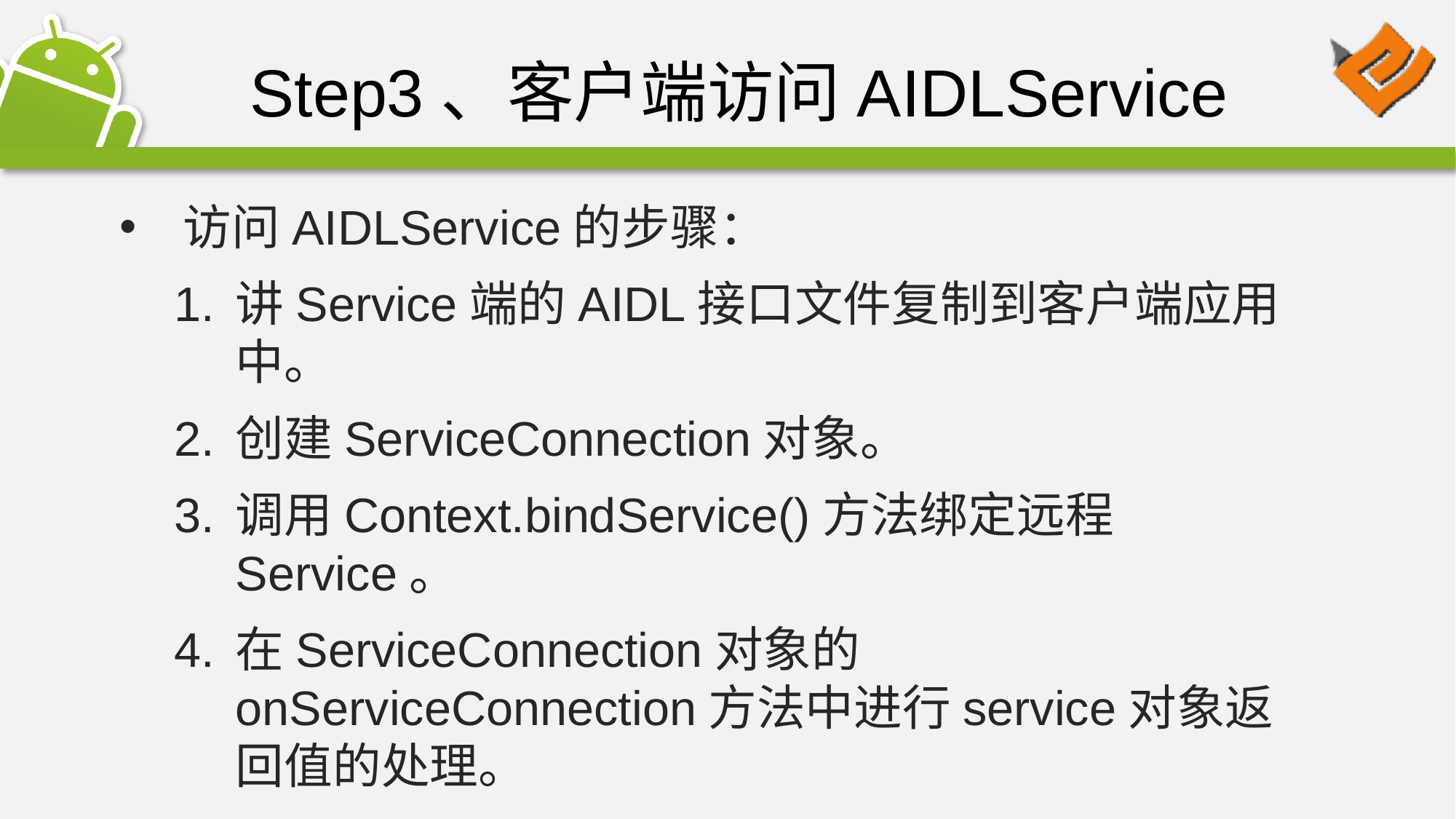

# Step3、客户端访问AIDLService
 访问AIDLService的步骤：
讲Service端的AIDL接口文件复制到客户端应用中。
创建ServiceConnection对象。
调用Context.bindService()方法绑定远程Service。
在ServiceConnection对象的onServiceConnection方法中进行service对象返回值的处理。